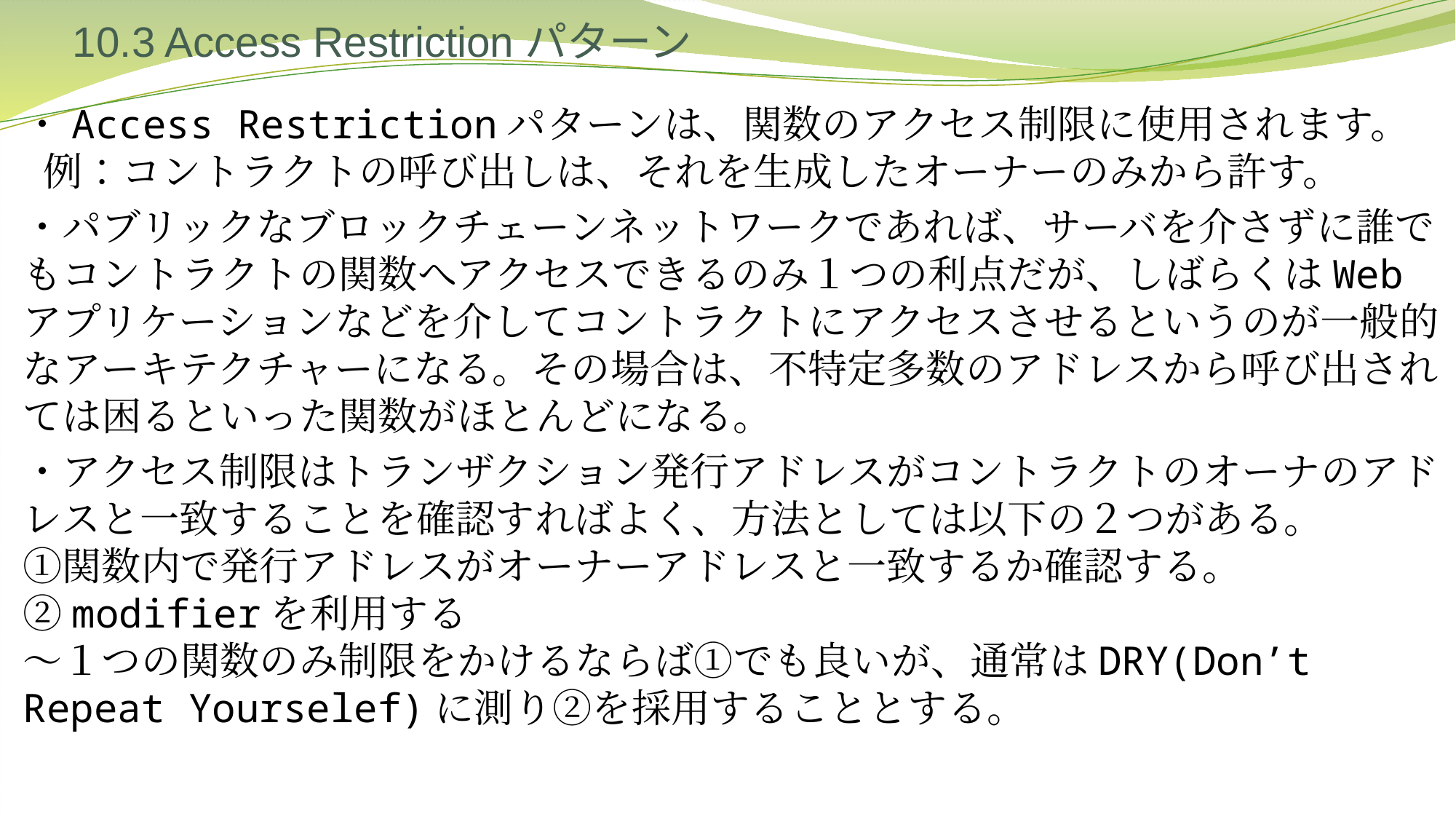

# 10.3 Access Restrictionパターン

・Access Restrictionパターンは、関数のアクセス制限に使用されます。
  例：コントラクトの呼び出しは、それを生成したオーナーのみから許す。
・パブリックなブロックチェーンネットワークであれば、サーバを介さずに誰でもコントラクトの関数へアクセスできるのみ１つの利点だが、しばらくはWebアプリケーションなどを介してコントラクトにアクセスさせるというのが一般的なアーキテクチャーになる。その場合は、不特定多数のアドレスから呼び出されては困るといった関数がほとんどになる。
・アクセス制限はトランザクション発行アドレスがコントラクトのオーナのアドレスと一致することを確認すればよく、方法としては以下の２つがある。
①関数内で発行アドレスがオーナーアドレスと一致するか確認する。
②modifierを利用する
～１つの関数のみ制限をかけるならば①でも良いが、通常はDRY(Don’t Repeat Yourselef)に測り②を採用することとする。